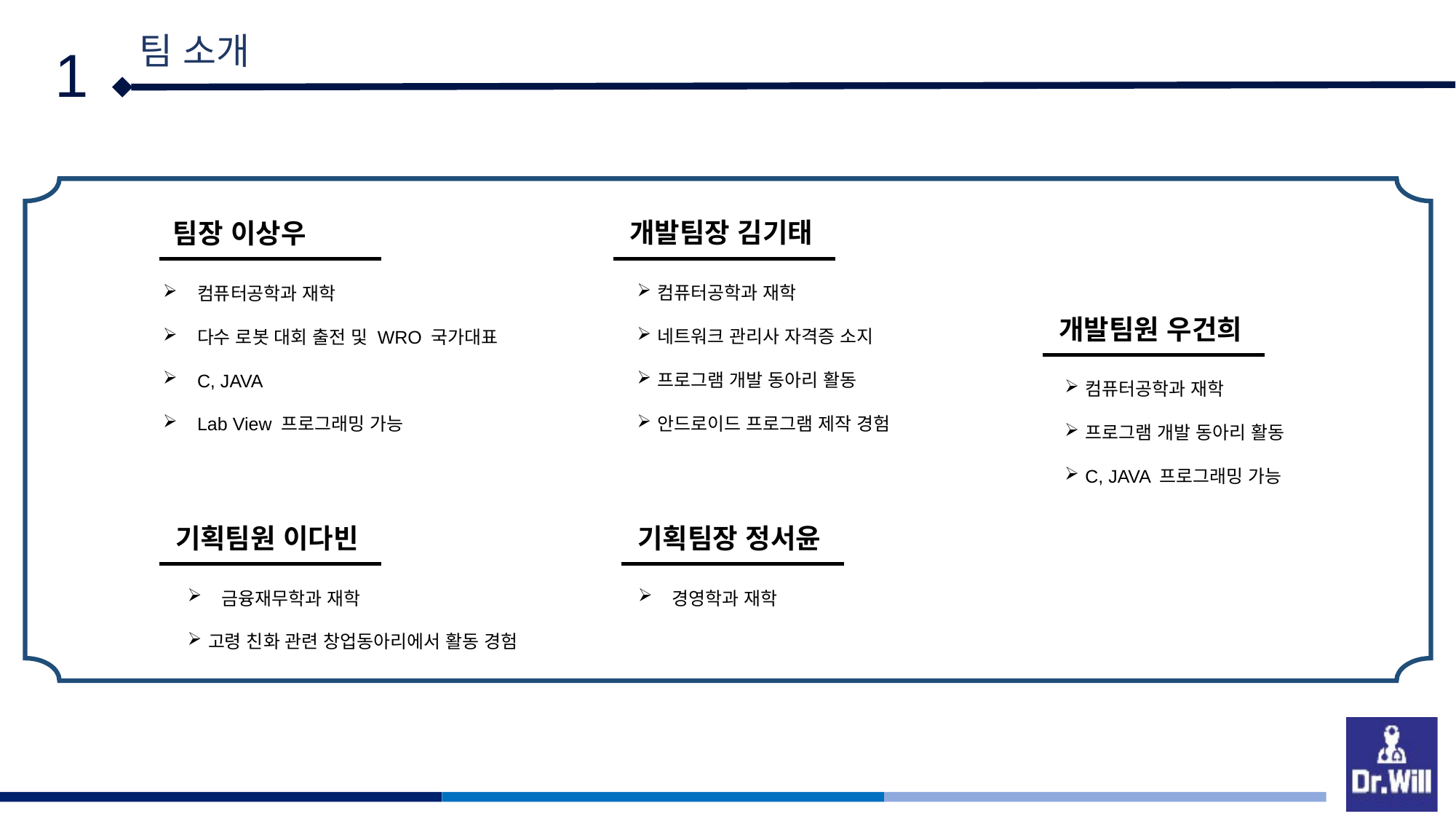

팀 소개
1

개발팀장 김기태
컴퓨터공학과 재학

네트워크 관리사 자격증 소지

프로그램 개발 동아리 활동

안드로이드 프로그램 제작 경험

팀장 이상우
컴퓨터공학과 재학

다수 로봇 대회 출전 및 WRO 국가대표

C, JAVA

Lab View 프로그래밍 가능

개발팀원 우건희
컴퓨터공학과 재학

프로그램 개발 동아리 활동

C, JAVA 프로그래밍 가능

기획팀원 이다빈
금융재무학과 재학

고령 친화 관련 창업동아리에서 활동 경험

기획팀장 정서윤
경영학과 재학